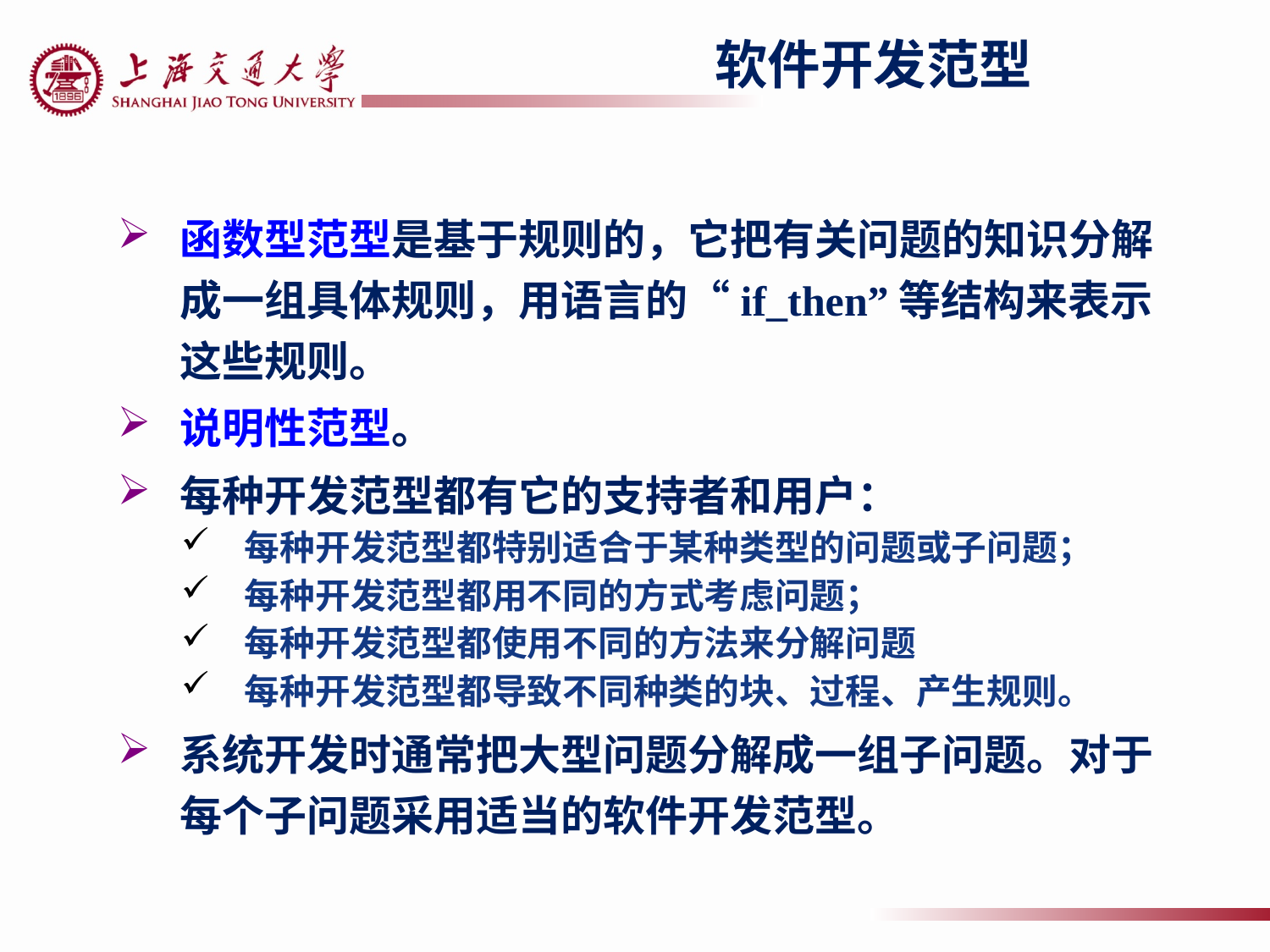

软件开发范型
函数型范型是基于规则的，它把有关问题的知识分解成一组具体规则，用语言的“if_then”等结构来表示这些规则。
说明性范型。
每种开发范型都有它的支持者和用户：
每种开发范型都特别适合于某种类型的问题或子问题；
每种开发范型都用不同的方式考虑问题；
每种开发范型都使用不同的方法来分解问题
每种开发范型都导致不同种类的块、过程、产生规则。
系统开发时通常把大型问题分解成一组子问题。对于每个子问题采用适当的软件开发范型。